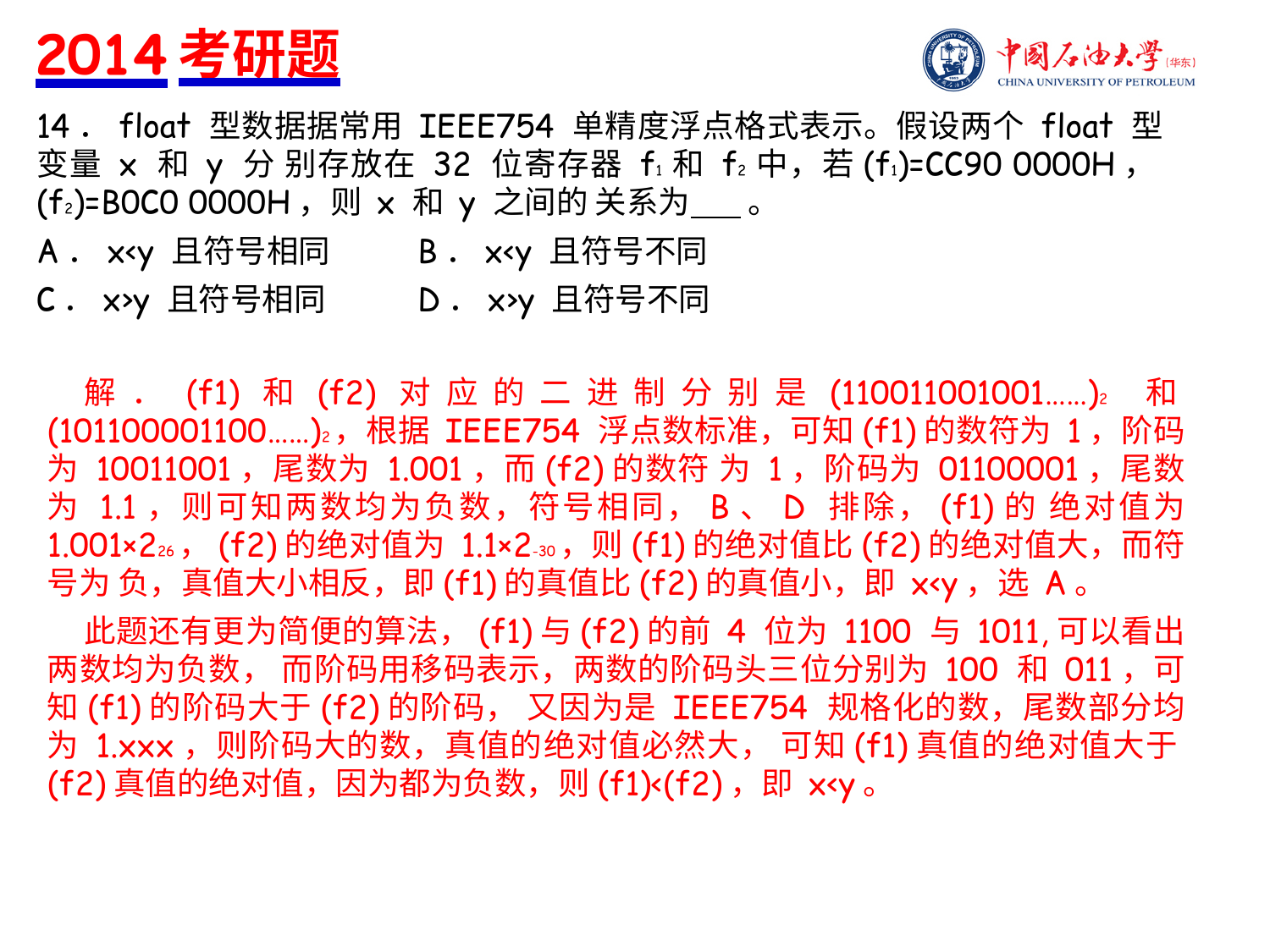

2014考研题
14．float 型数据据常用 IEEE754 单精度浮点格式表示。假设两个 float 型变量 x 和 y 分 别存放在 32 位寄存器 f1 和 f2 中，若(f1)=CC90 0000H，(f2)=B0C0 0000H，则 x 和 y 之间的 关系为        。
A．x<y 且符号相同	B．x<y 且符号不同
C．x>y 且符号相同	D．x>y 且符号不同
解．(f1)和(f2)对应的二进制分别是(110011001001……)2 和(101100001100……)2，根据 IEEE754 浮点数标准，可知(f1)的数符为 1，阶码为 10011001，尾数为 1.001，而(f2)的数符 为 1，阶码为 01100001，尾数为 1.1，则可知两数均为负数，符号相同，B、D 排除，(f1)的 绝对值为 1.001×226，(f2)的绝对值为 1.1×2-30，则(f1)的绝对值比(f2)的绝对值大，而符号为 负，真值大小相反，即(f1)的真值比(f2)的真值小，即 x<y，选 A。
此题还有更为简便的算法，(f1)与(f2)的前 4 位为 1100 与 1011,可以看出两数均为负数， 而阶码用移码表示，两数的阶码头三位分别为 100 和 011，可知(f1)的阶码大于(f2)的阶码， 又因为是 IEEE754 规格化的数，尾数部分均为 1.xxx，则阶码大的数，真值的绝对值必然大， 可知(f1)真值的绝对值大于(f2)真值的绝对值，因为都为负数，则(f1)<(f2)，即 x<y。